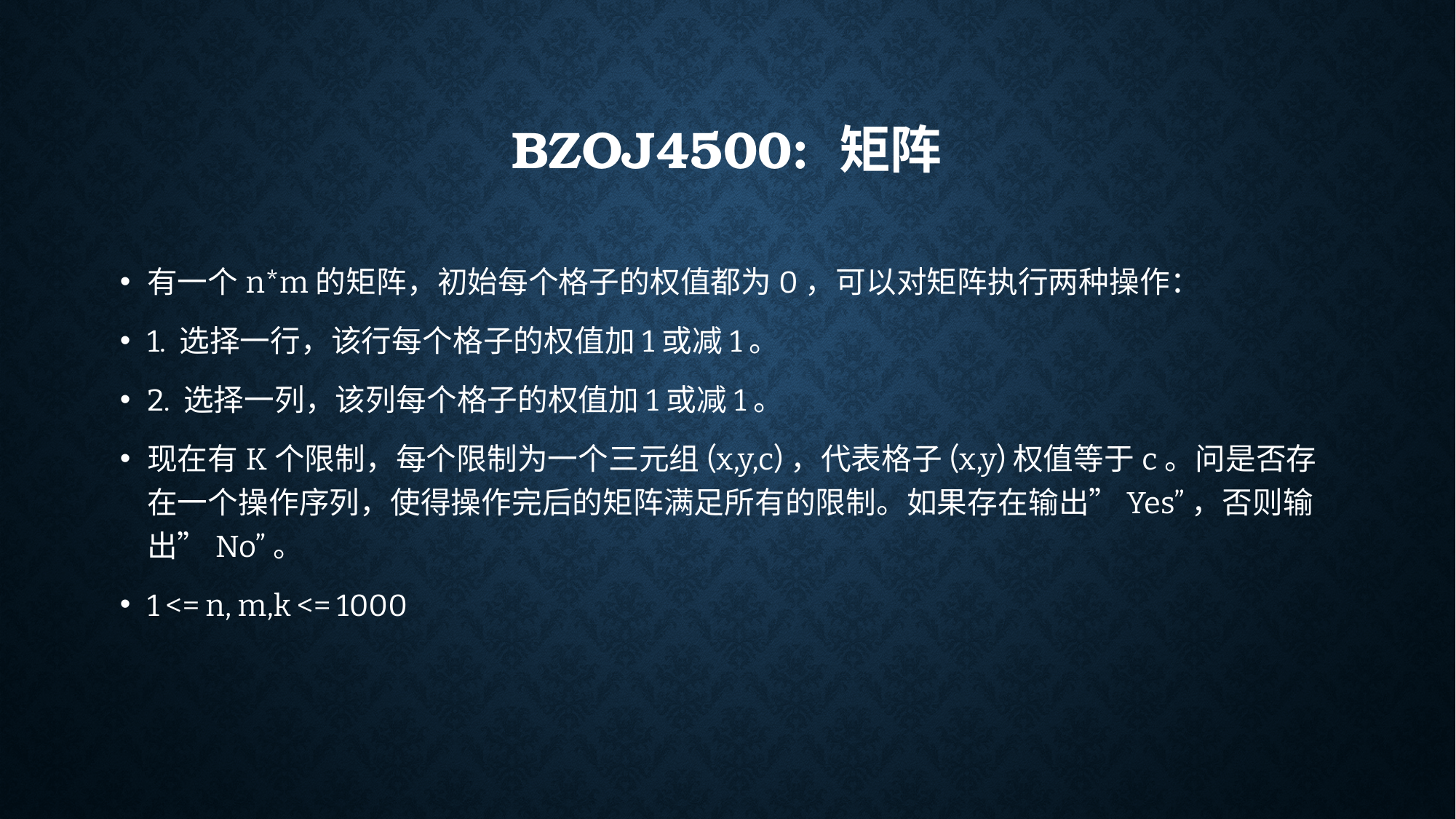

# BZOJ4500: 矩阵
有一个n*m的矩阵，初始每个格子的权值都为0，可以对矩阵执行两种操作：
1. 选择一行，该行每个格子的权值加1或减1。
2. 选择一列，该列每个格子的权值加1或减1。
现在有K个限制，每个限制为一个三元组(x,y,c)，代表格子(x,y)权值等于c。问是否存在一个操作序列，使得操作完后的矩阵满足所有的限制。如果存在输出”Yes”，否则输出”No”。
1 <= n, m,k <= 1000